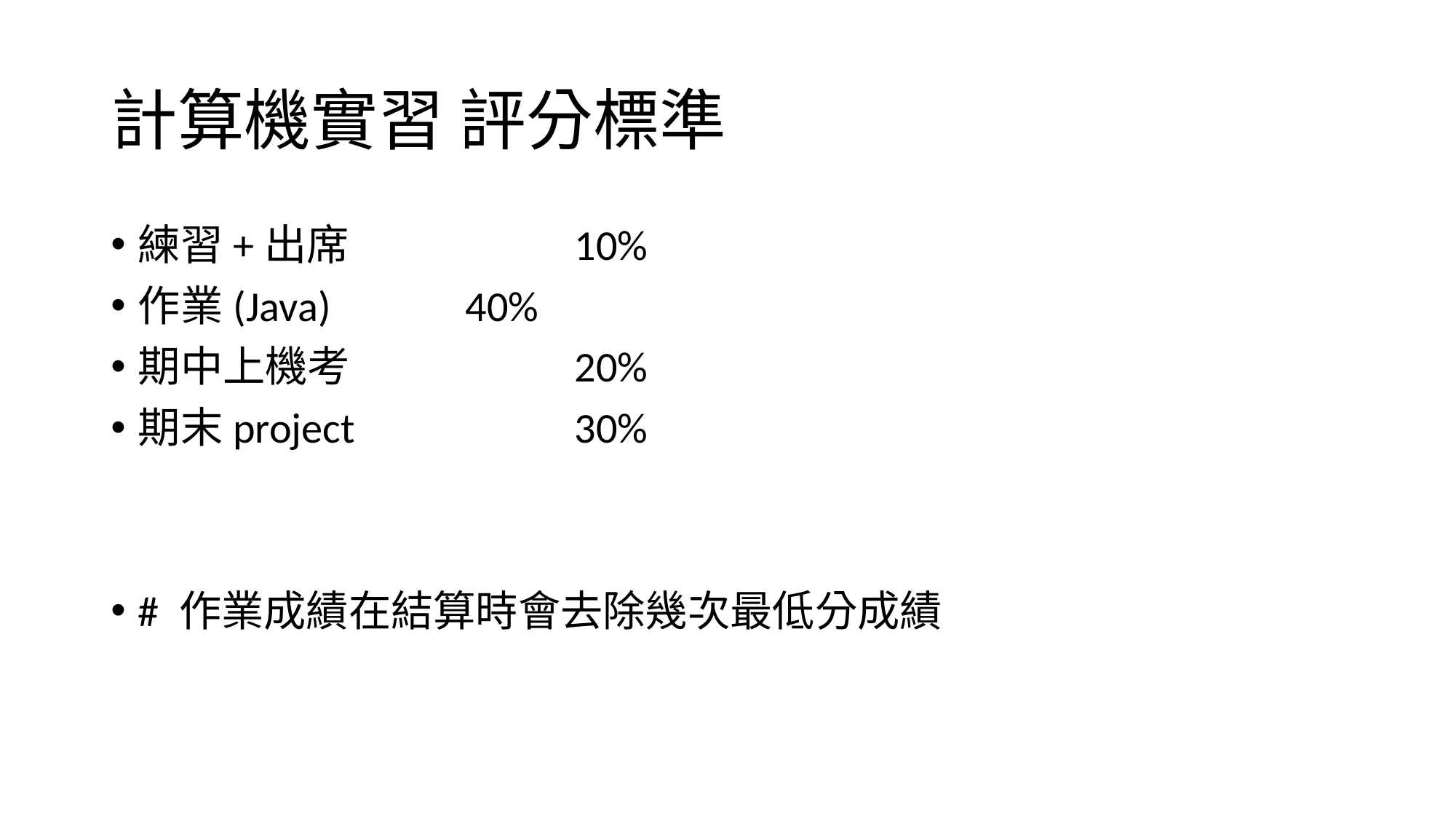

# 計算機實習 評分標準
練習+出席       		10%
作業(Java) 		40%
期中上機考    		20%
期末project    		30%

# 作業成績在結算時會去除幾次最低分成績